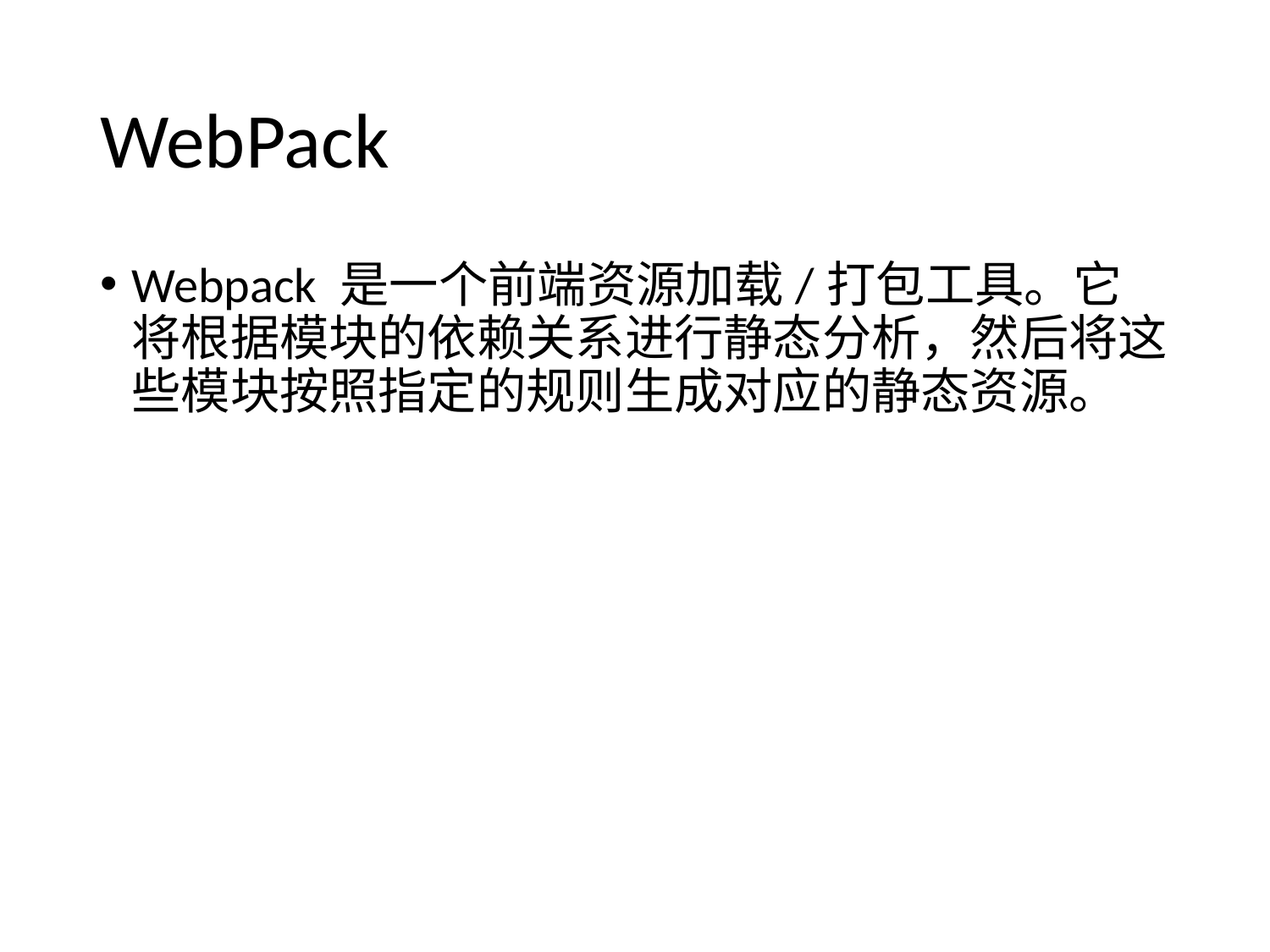

# WebPack
Webpack 是一个前端资源加载/打包工具。它将根据模块的依赖关系进行静态分析，然后将这些模块按照指定的规则生成对应的静态资源。